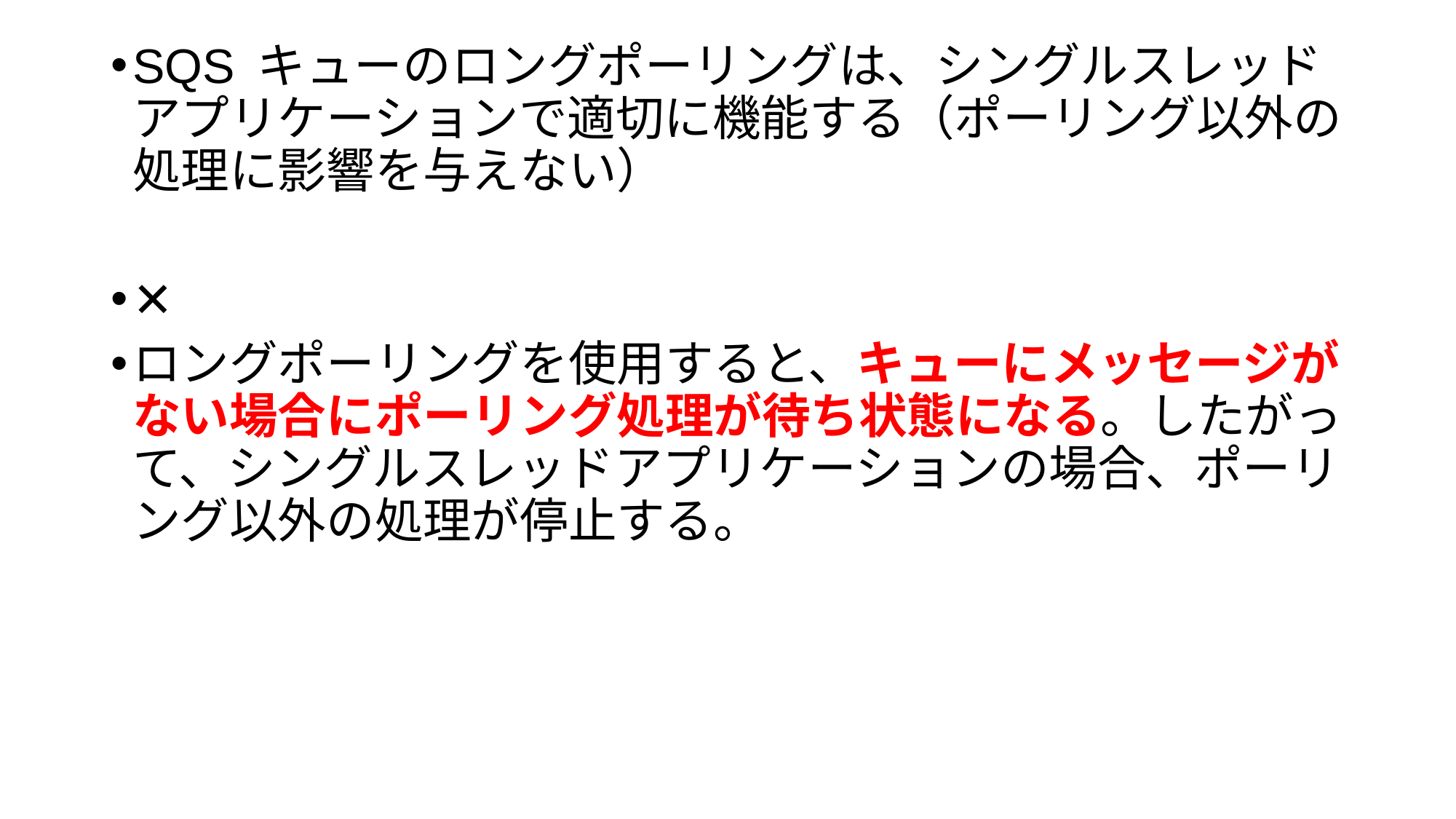

SQS キューのロングポーリングは、シングルスレッドアプリケーションで適切に機能する（ポーリング以外の処理に影響を与えない）

✕
ロングポーリングを使用すると、キューにメッセージがない場合にポーリング処理が待ち状態になる。したがって、シングルスレッドアプリケーションの場合、ポーリング以外の処理が停止する。